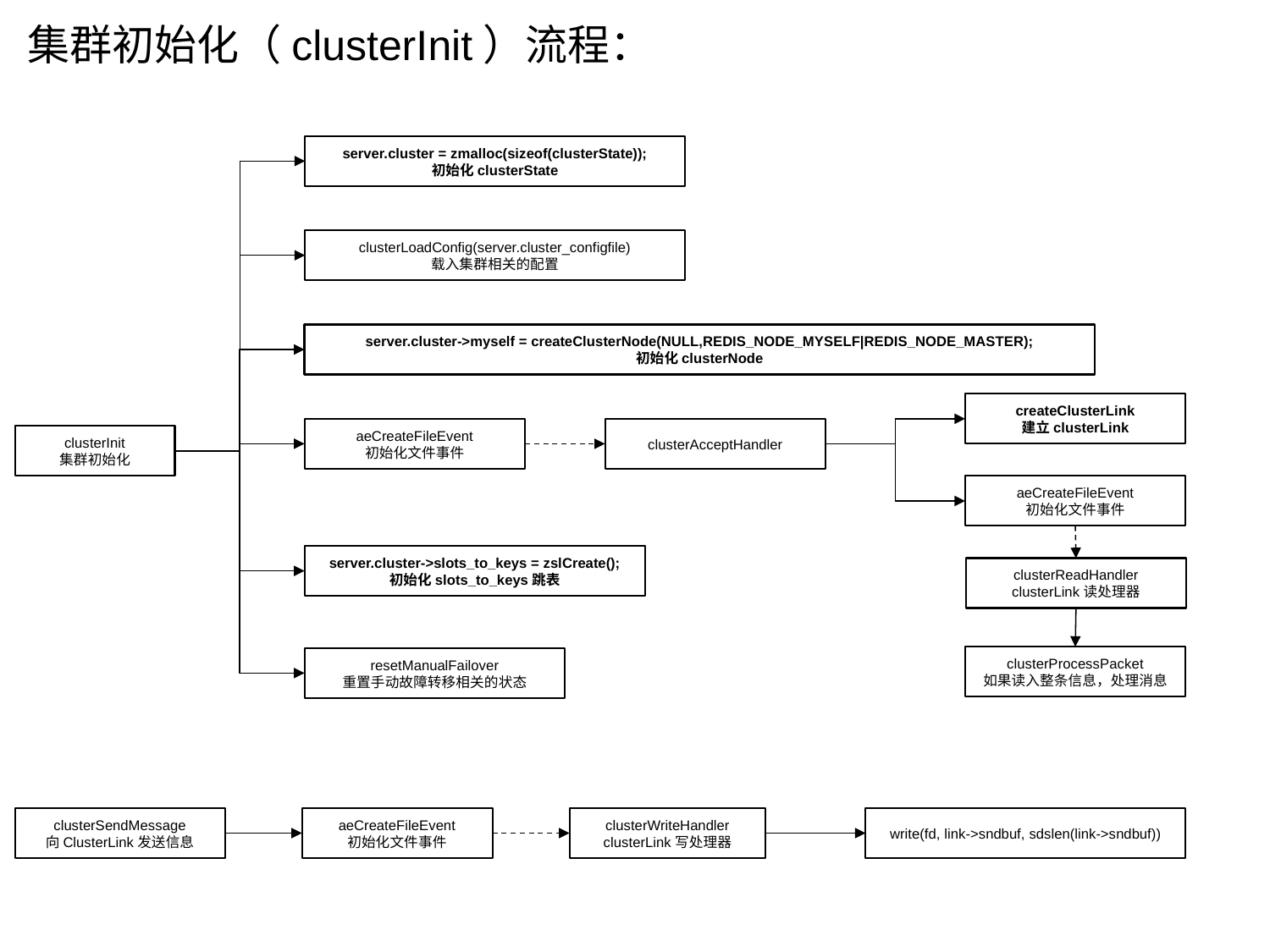

集群初始化（clusterInit）流程：
server.cluster = zmalloc(sizeof(clusterState));
初始化clusterState
clusterLoadConfig(server.cluster_configfile)
载入集群相关的配置
server.cluster->myself = createClusterNode(NULL,REDIS_NODE_MYSELF|REDIS_NODE_MASTER);
初始化clusterNode
createClusterLink
建立clusterLink
aeCreateFileEvent
初始化文件事件
clusterAcceptHandler
clusterInit
集群初始化
aeCreateFileEvent
初始化文件事件
server.cluster->slots_to_keys = zslCreate();
初始化slots_to_keys跳表
clusterReadHandler
clusterLink读处理器
clusterProcessPacket
如果读入整条信息，处理消息
resetManualFailover
重置手动故障转移相关的状态
clusterSendMessage
向ClusterLink发送信息
aeCreateFileEvent
初始化文件事件
clusterWriteHandler
clusterLink写处理器
write(fd, link->sndbuf, sdslen(link->sndbuf))